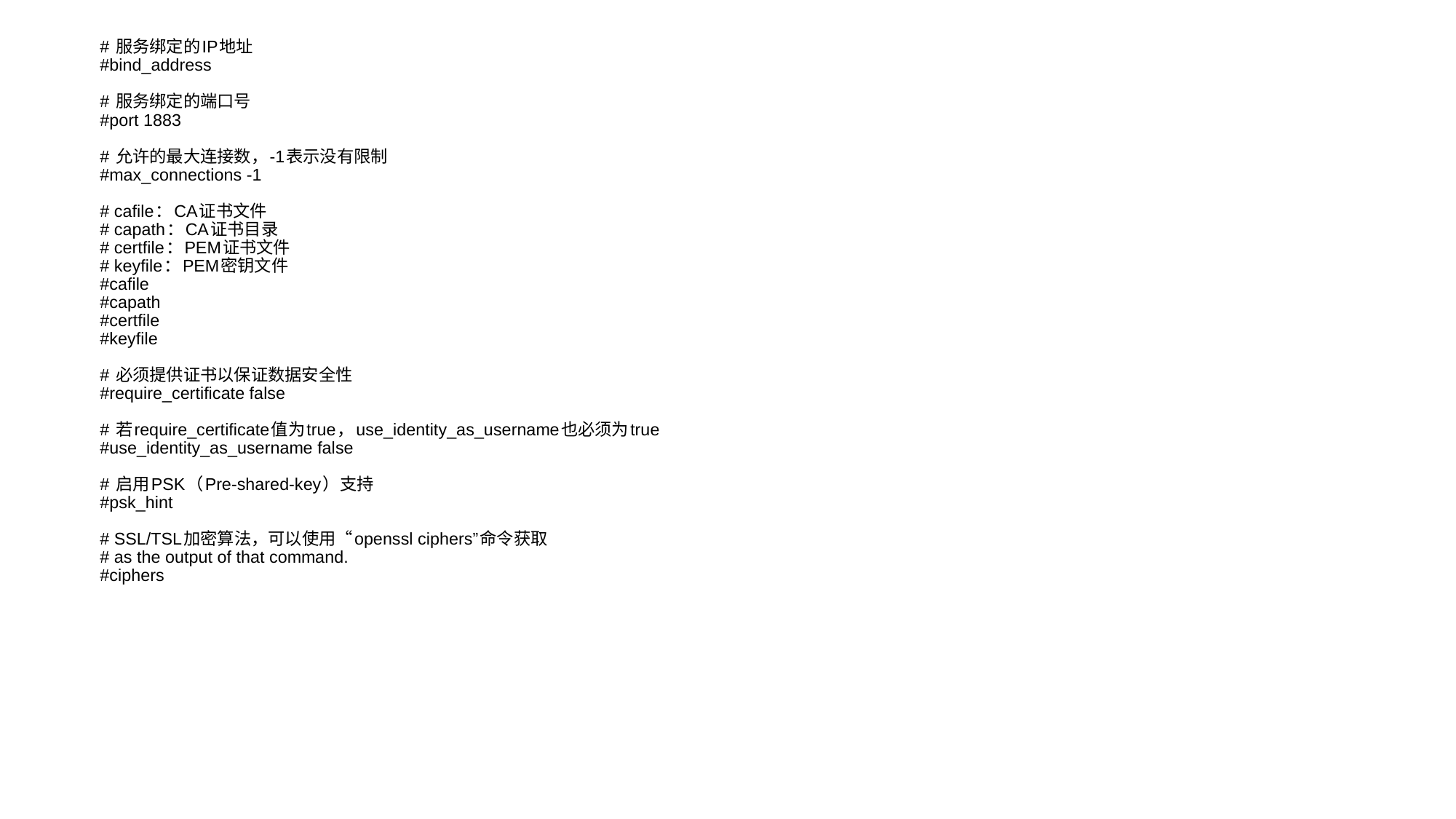

# 服务绑定的IP地址 #bind_address # 服务绑定的端口号 #port 1883 # 允许的最大连接数，-1表示没有限制 #max_connections -1 # cafile：CA证书文件 # capath：CA证书目录 # certfile：PEM证书文件 # keyfile：PEM密钥文件 #cafile #capath #certfile #keyfile # 必须提供证书以保证数据安全性 #require_certificate false # 若require_certificate值为true，use_identity_as_username也必须为true #use_identity_as_username false # 启用PSK（Pre-shared-key）支持 #psk_hint # SSL/TSL加密算法，可以使用“openssl ciphers”命令获取 # as the output of that command. #ciphers